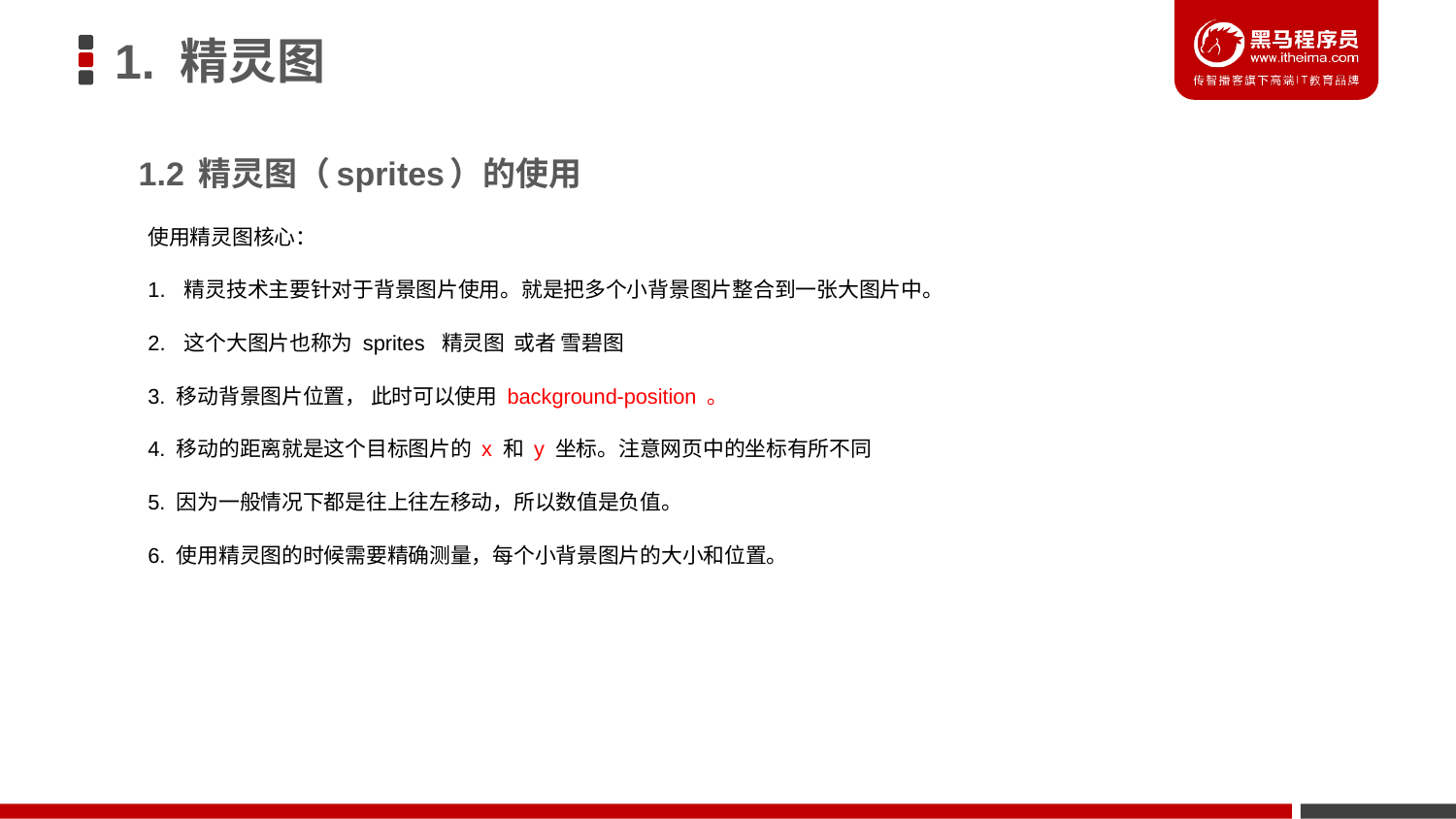

# 1. 精灵图
1.2 精灵图（sprites）的使用
使用精灵图核心：
精灵技术主要针对于背景图片使用。就是把多个小背景图片整合到一张大图片中。
这个大图片也称为 sprites  精灵图  或者 雪碧图
3. 移动背景图片位置， 此时可以使用 background-position 。
4. 移动的距离就是这个目标图片的 x 和 y 坐标。注意网页中的坐标有所不同
5. 因为一般情况下都是往上往左移动，所以数值是负值。
6. 使用精灵图的时候需要精确测量，每个小背景图片的大小和位置。